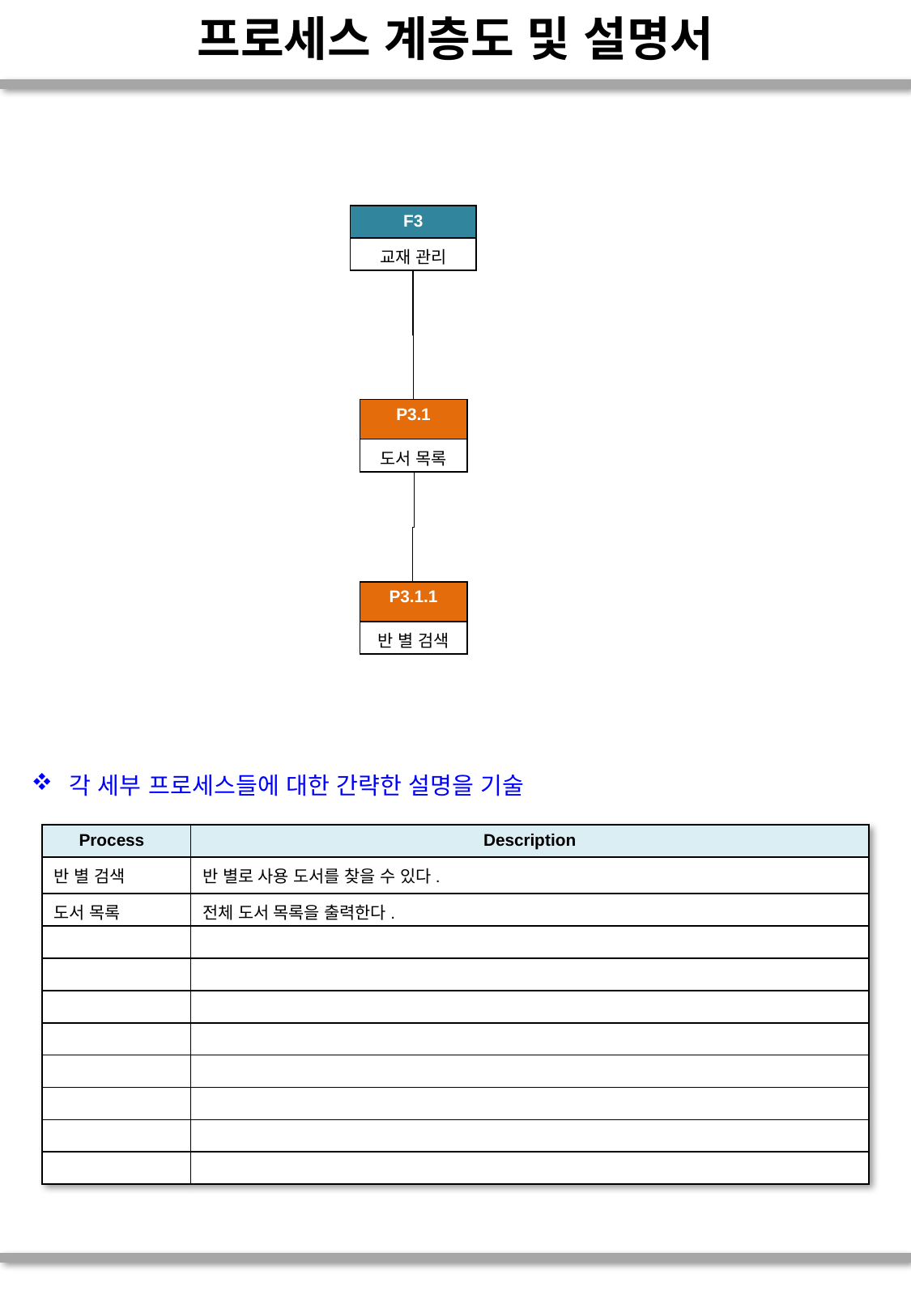

# 프로세스 계층도 및 설명서
| F3 |
| --- |
| 교재 관리 |
| P3.1 |
| --- |
| 도서 목록 |
| P3.1.1 |
| --- |
| 반 별 검색 |
각 세부 프로세스들에 대한 간략한 설명을 기술
| Process | Description |
| --- | --- |
| 반 별 검색 | 반 별로 사용 도서를 찾을 수 있다. |
| 도서 목록 | 전체 도서 목록을 출력한다. |
|  |  |
|  |  |
|  |  |
|  |  |
|  |  |
|  |  |
|  |  |
|  |  |